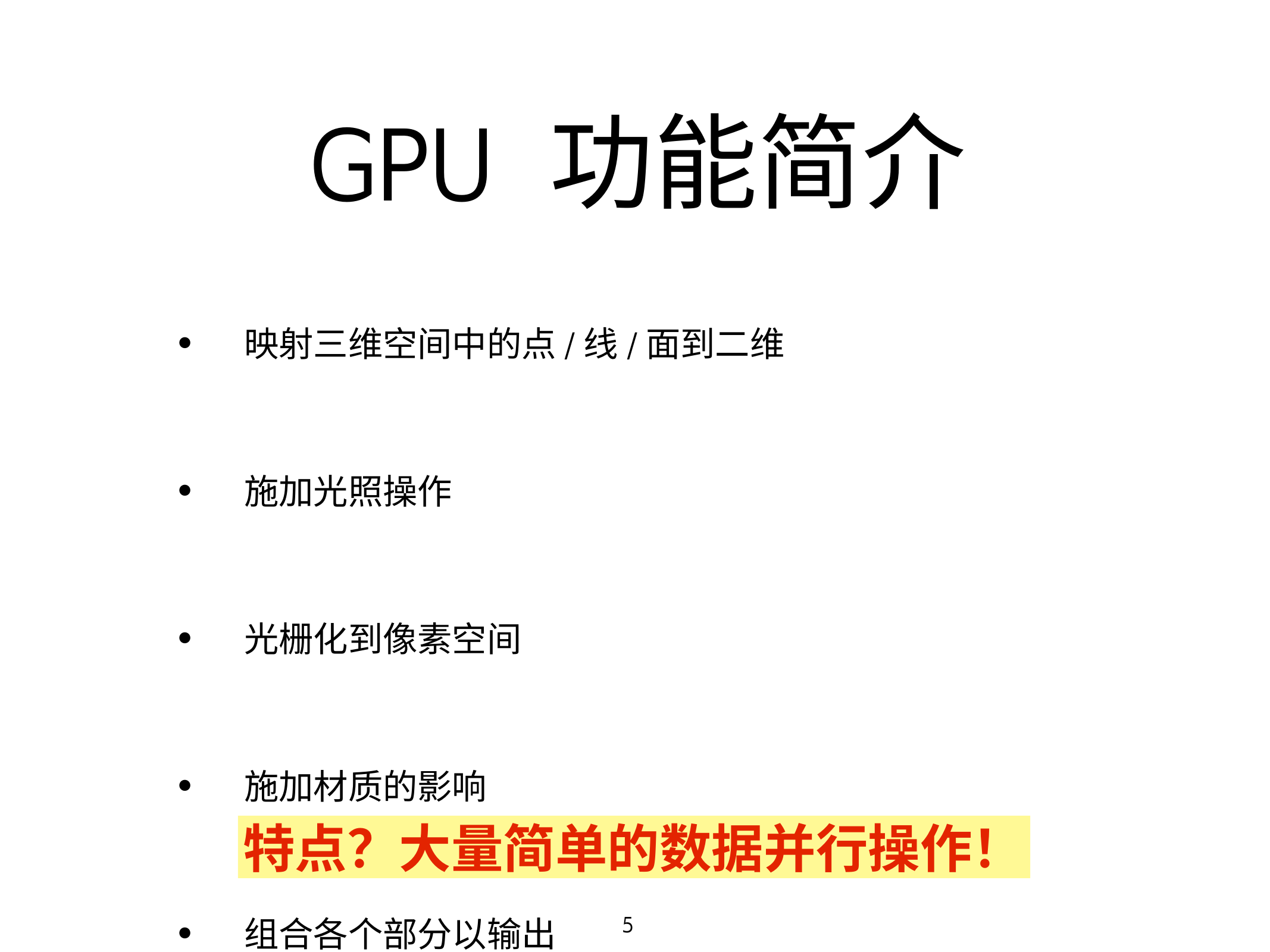

# GPU 功能简介
• 映射三维空间中的点/线/面到二维
• 施加光照操作
• 光栅化到像素空间
• 施加材质的影响
• 组合各个部分以输出
特点？大量简单的数据并行操作！
5